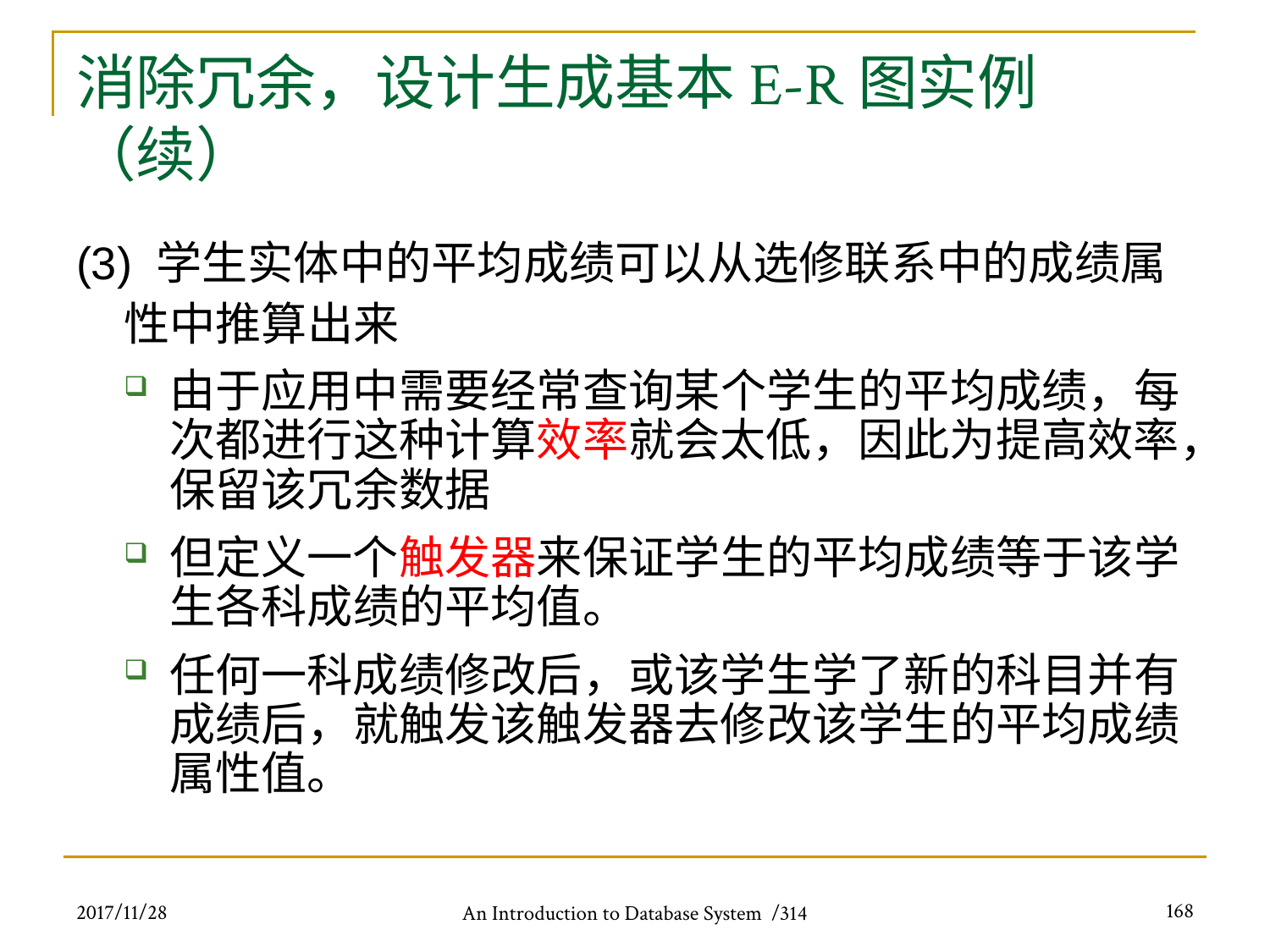

# 消除冗余，设计生成基本E-R图实例（续）
(3) 学生实体中的平均成绩可以从选修联系中的成绩属性中推算出来
由于应用中需要经常查询某个学生的平均成绩，每次都进行这种计算效率就会太低，因此为提高效率，保留该冗余数据
但定义一个触发器来保证学生的平均成绩等于该学生各科成绩的平均值。
任何一科成绩修改后，或该学生学了新的科目并有成绩后，就触发该触发器去修改该学生的平均成绩属性值。
2017/11/28
168
An Introduction to Database System  /314